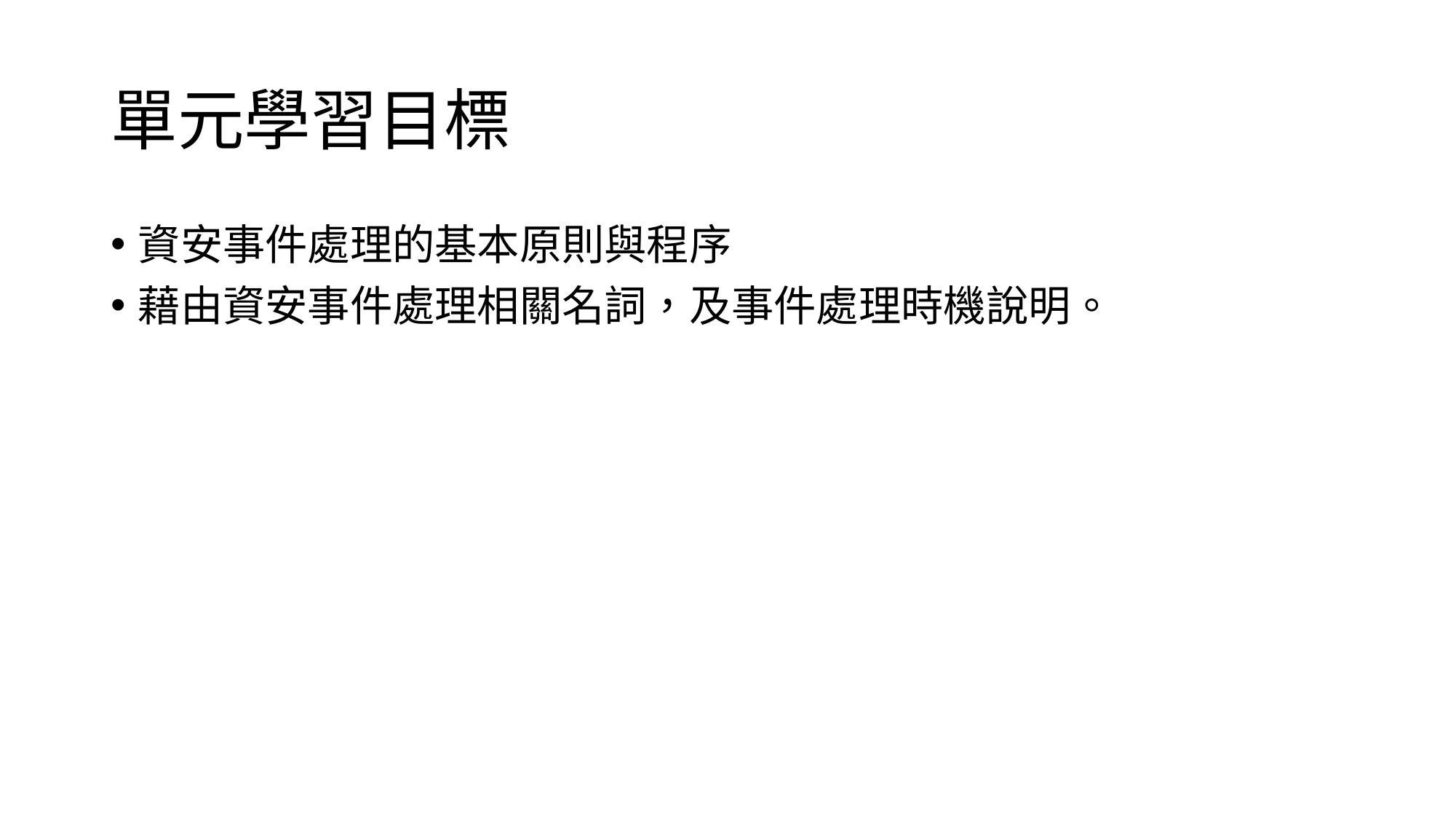

# 單元學習目標
資安事件處理的基本原則與程序
藉由資安事件處理相關名詞，及事件處理時機說明。